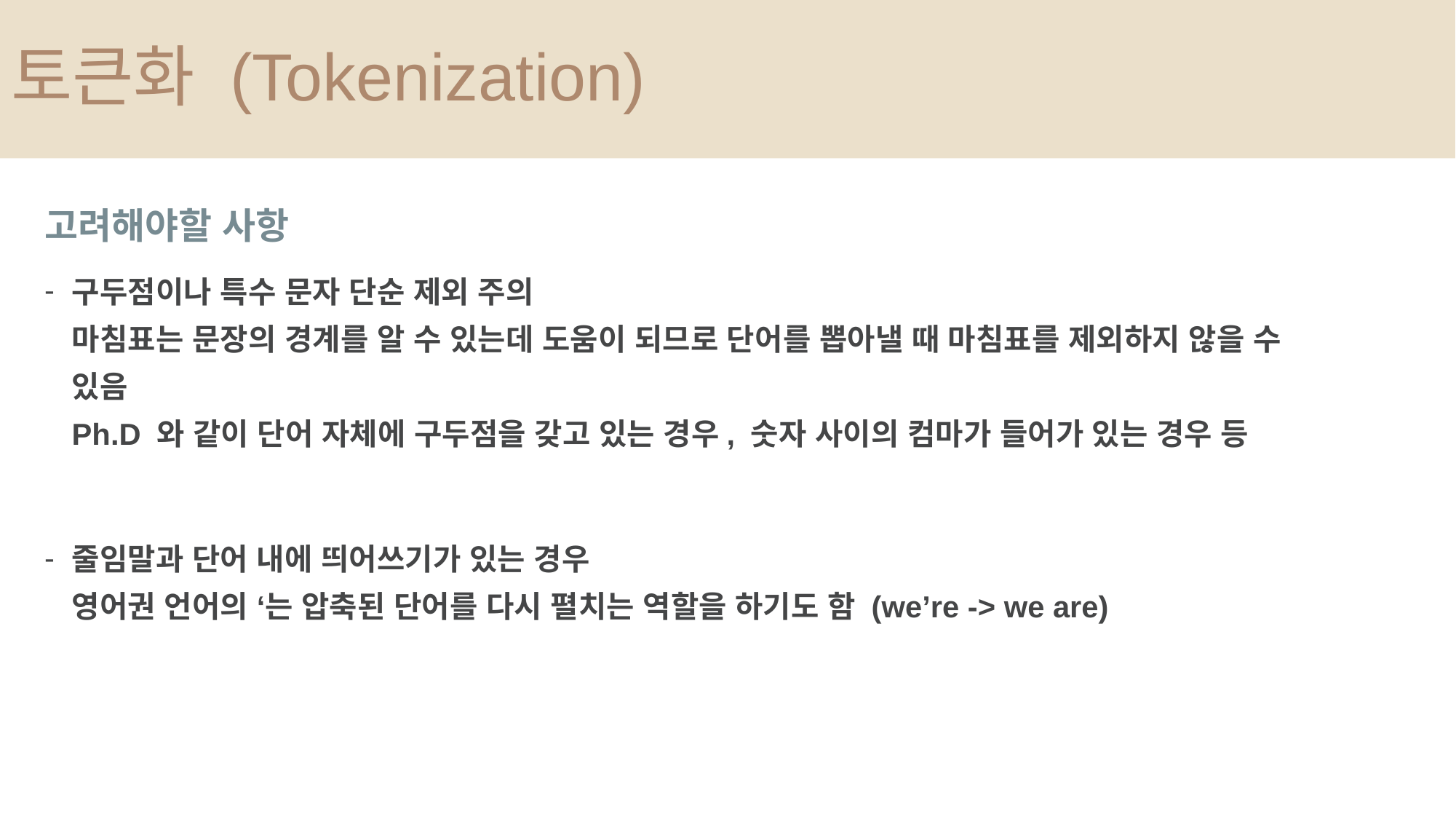

# 토큰화 (Tokenization)
고려해야할 사항
구두점이나 특수 문자 단순 제외 주의
마침표는 문장의 경계를 알 수 있는데 도움이 되므로 단어를 뽑아낼 때 마침표를 제외하지 않을 수 있음
Ph.D 와 같이 단어 자체에 구두점을 갖고 있는 경우, 숫자 사이의 컴마가 들어가 있는 경우 등

줄임말과 단어 내에 띄어쓰기가 있는 경우
영어권 언어의 ‘는 압축된 단어를 다시 펼치는 역할을 하기도 함 (we’re -> we are)